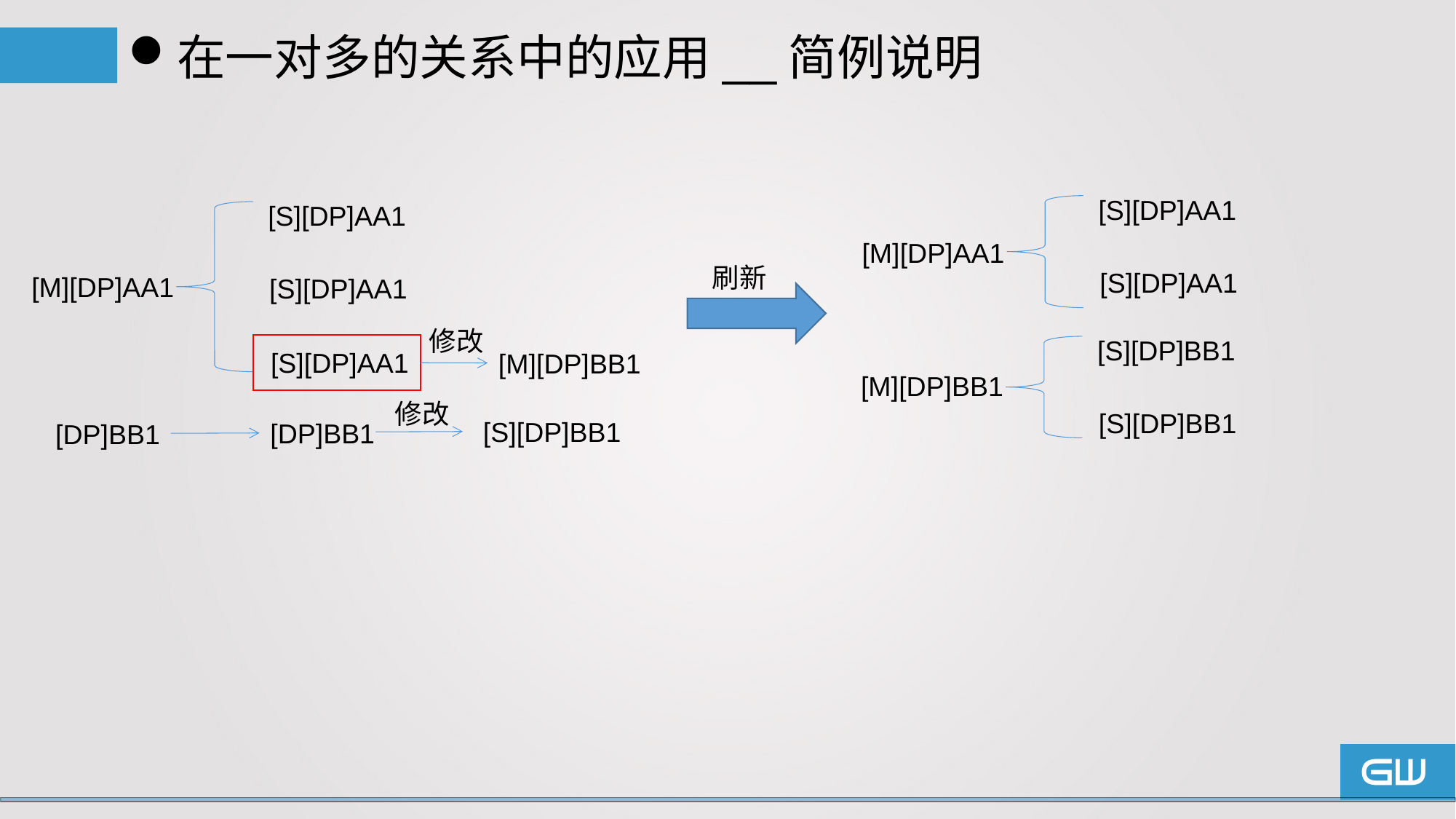

# 在一对多的关系中的应用__简例说明
[S][DP]AA1
[S][DP]AA1

[M][DP]AA1
刷新
[S][DP]AA1
[M][DP]AA1
[S][DP]AA1

修改
[S][DP]BB1

[S][DP]AA1
[M][DP]BB1
[M][DP]BB1
修改
[S][DP]BB1
[S][DP]BB1
[DP]BB1
[DP]BB1